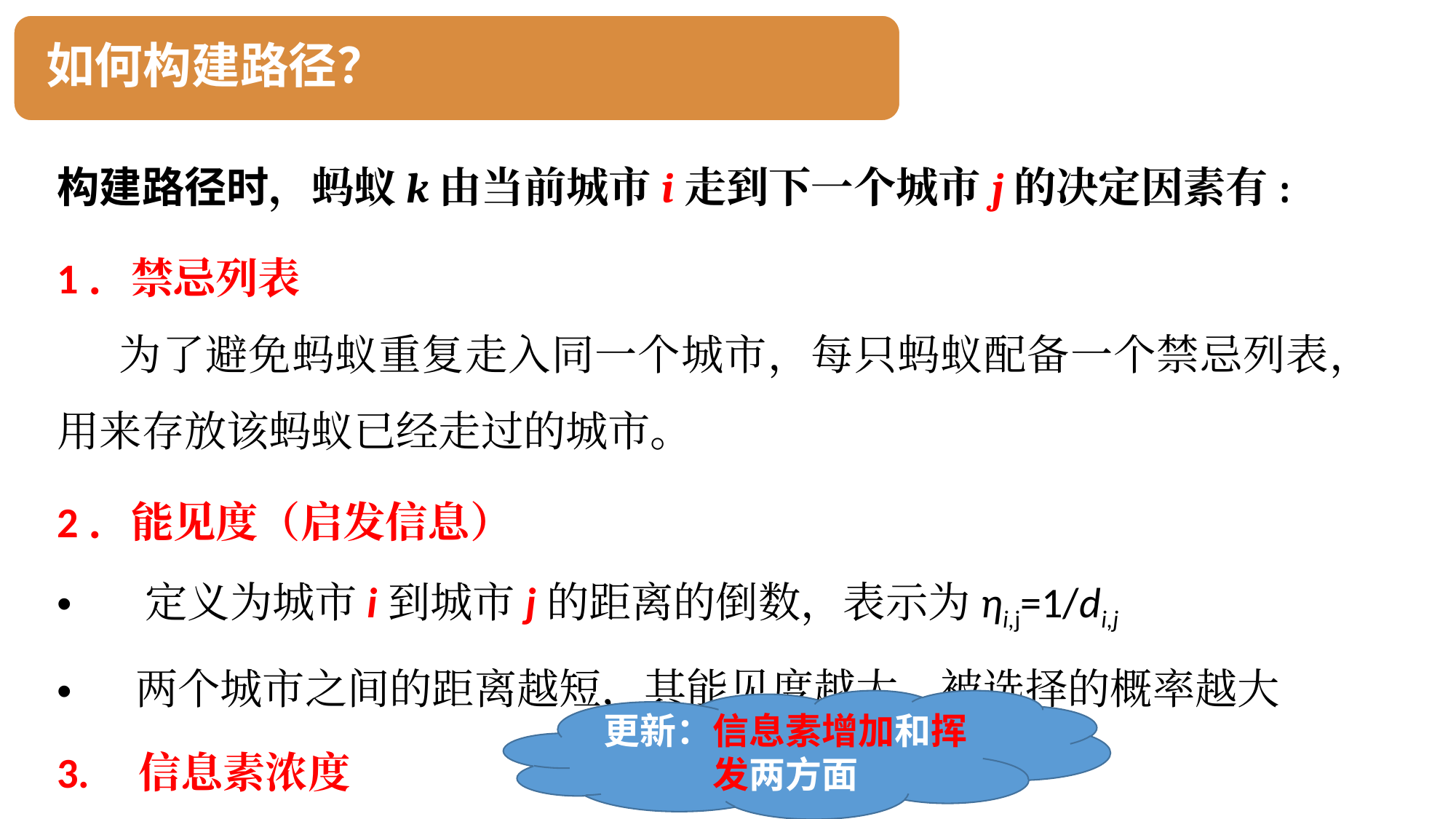

如何构建路径？
构建路径时，蚂蚁k由当前城市i走到下一个城市j的决定因素有:

1．禁忌列表
     为了避免蚂蚁重复走入同一个城市，每只蚂蚁配备一个禁忌列表，用来存放该蚂蚁已经走过的城市。

2．能见度（启发信息）
    定义为城市i到城市j的距离的倒数，表示为ηi,j=1/di,j
     两个城市之间的距离越短，其能见度越大，被选择的概率越大
3.    信息素浓度
更新：信息素增加和挥发两方面